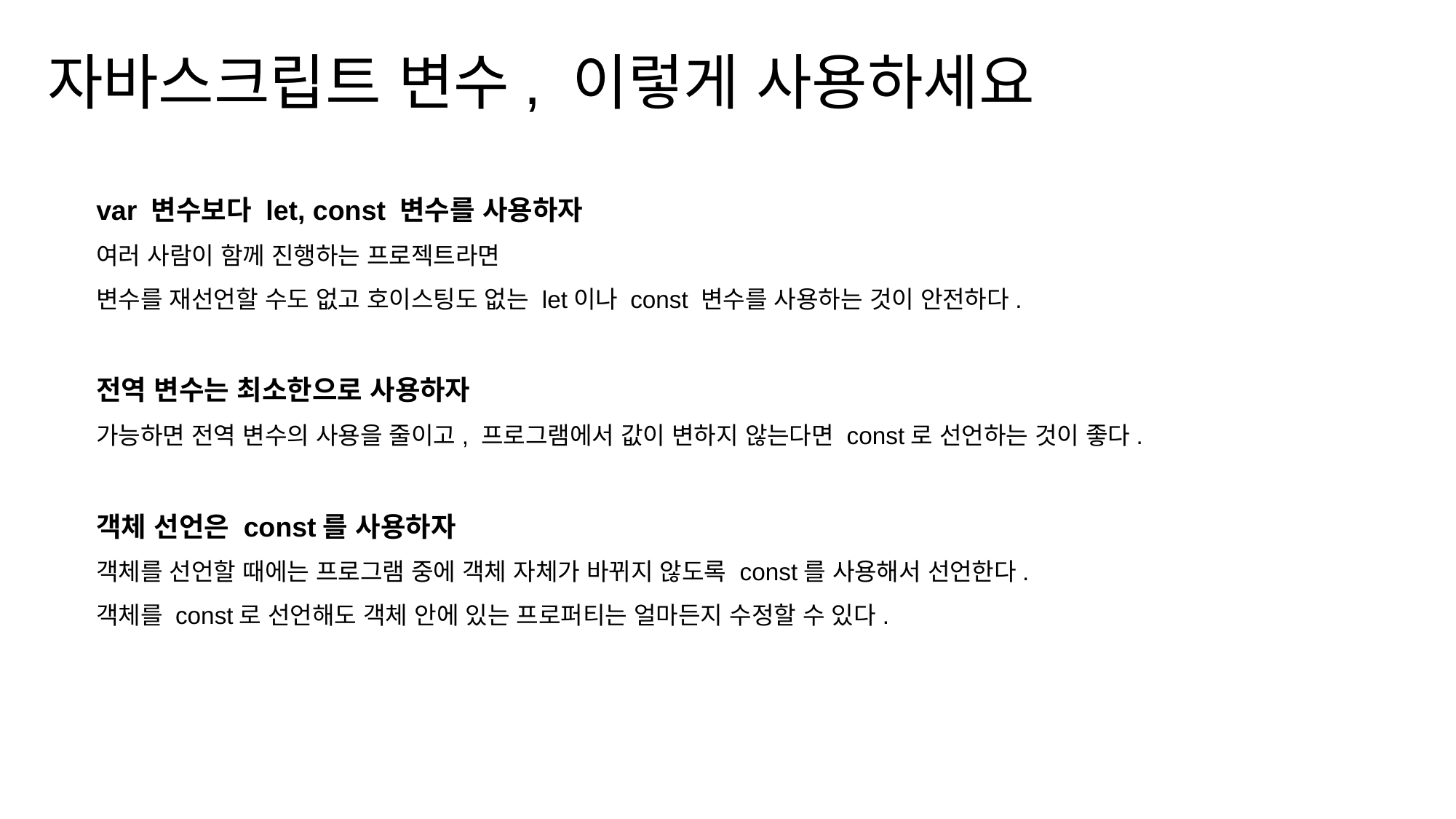

자바스크립트 변수, 이렇게 사용하세요
var 변수보다 let, const 변수를 사용하자
여러 사람이 함께 진행하는 프로젝트라면
변수를 재선언할 수도 없고 호이스팅도 없는 let이나 const 변수를 사용하는 것이 안전하다.

전역 변수는 최소한으로 사용하자
가능하면 전역 변수의 사용을 줄이고, 프로그램에서 값이 변하지 않는다면 const로 선언하는 것이 좋다.

객체 선언은 const를 사용하자
객체를 선언할 때에는 프로그램 중에 객체 자체가 바뀌지 않도록 const를 사용해서 선언한다.
객체를 const로 선언해도 객체 안에 있는 프로퍼티는 얼마든지 수정할 수 있다.